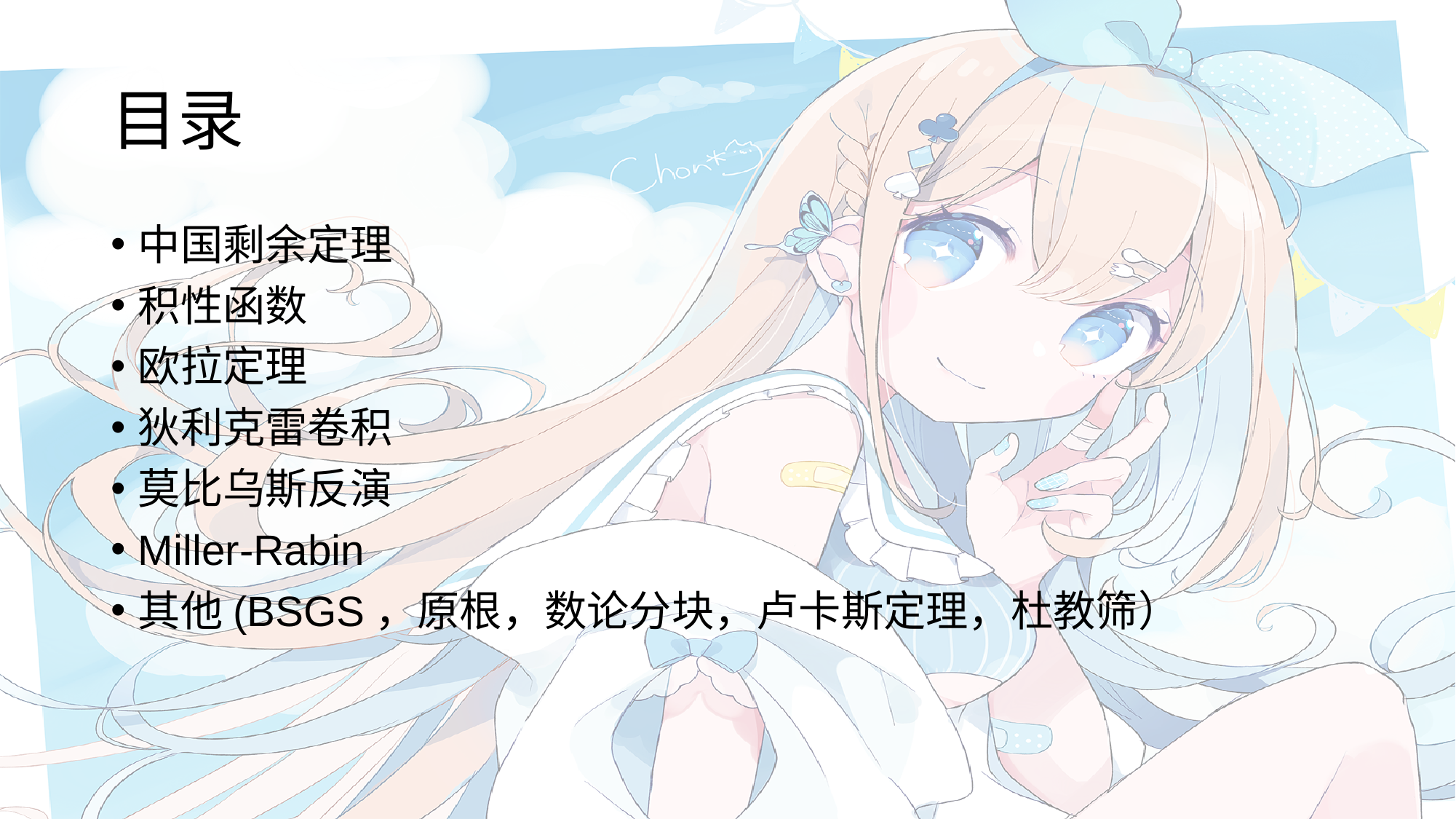

# 目录
中国剩余定理
积性函数
欧拉定理
狄利克雷卷积
莫比乌斯反演
Miller-Rabin
其他(BSGS，原根，数论分块，卢卡斯定理，杜教筛）